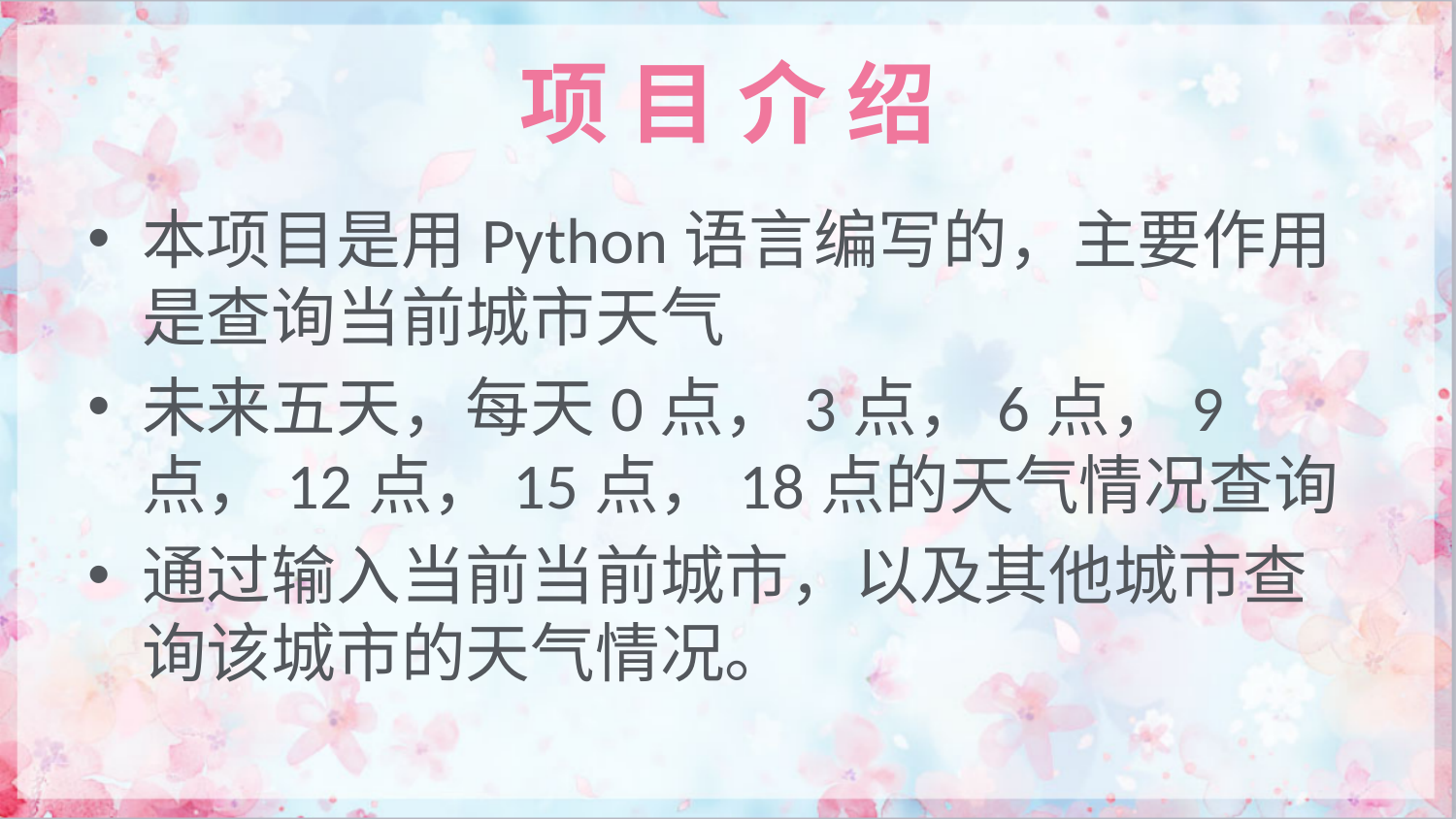

# 项 目 介 绍
本项目是用Python语言编写的，主要作用是查询当前城市天气
未来五天，每天0点，3点，6点，9点，12点，15点，18点的天气情况查询
通过输入当前当前城市，以及其他城市查询该城市的天气情况。